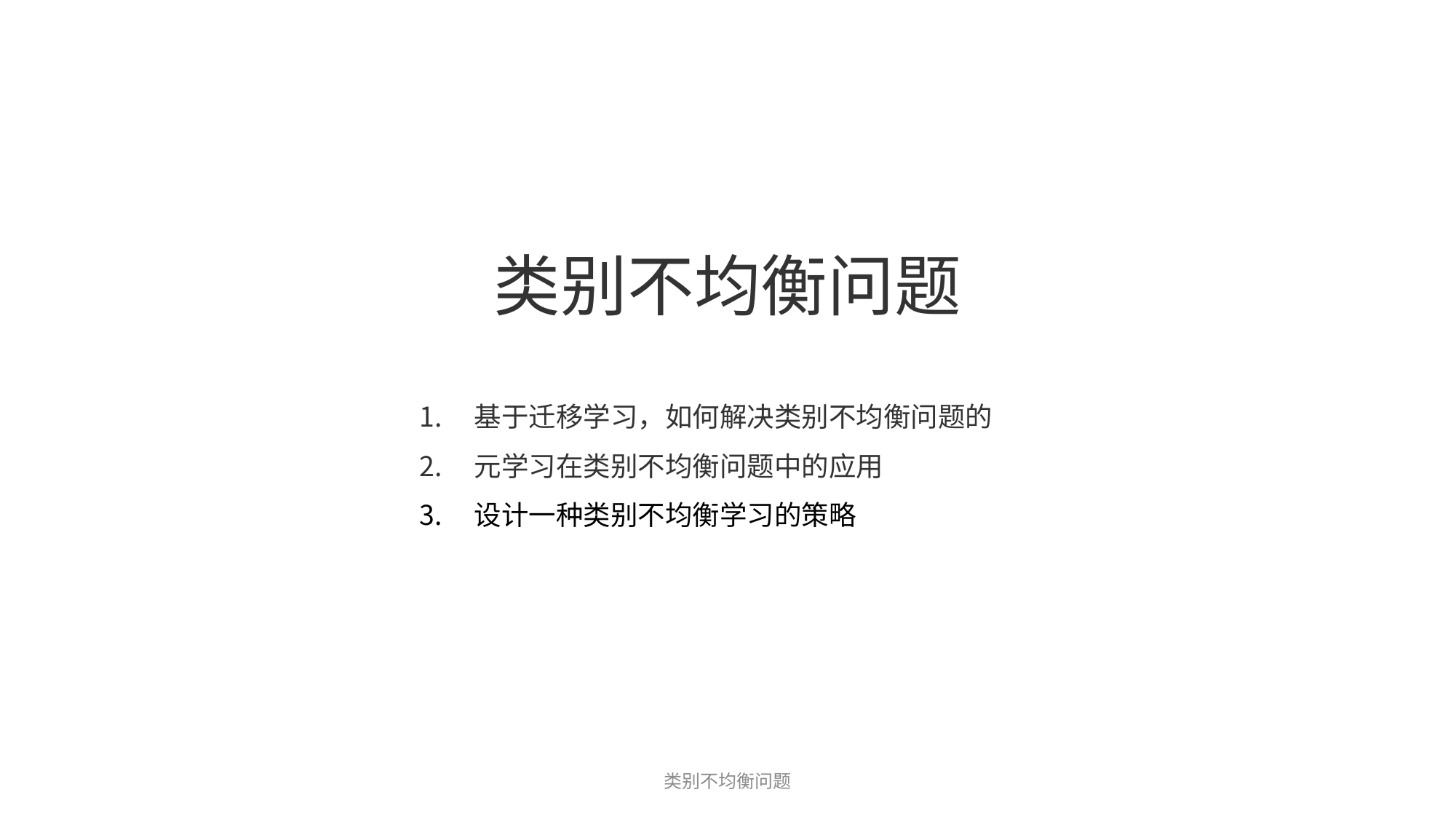

类别不均衡问题
基于迁移学习，如何解决类别不均衡问题的
元学习在类别不均衡问题中的应用
设计一种类别不均衡学习的策略
类别不均衡问题